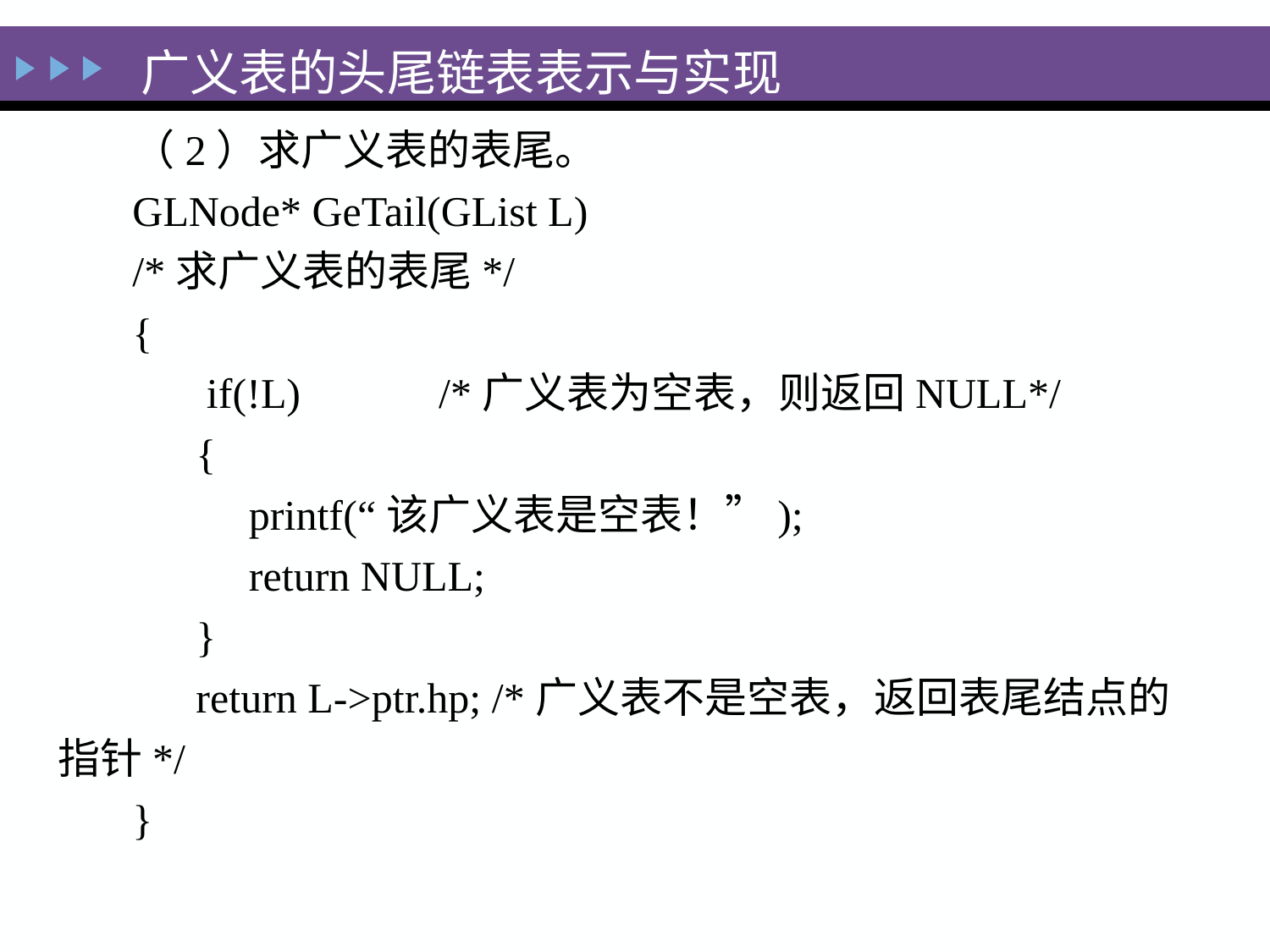

# 广义表的头尾链表表示与实现
（2）求广义表的表尾。
GLNode* GeTail(GList L)
/*求广义表的表尾*/
{
       if(!L) 		/*广义表为空表，则返回NULL*/
      {
           printf(“该广义表是空表！”);
           return NULL;
      }
      return L->ptr.hp; /*广义表不是空表，返回表尾结点的指针*/
}